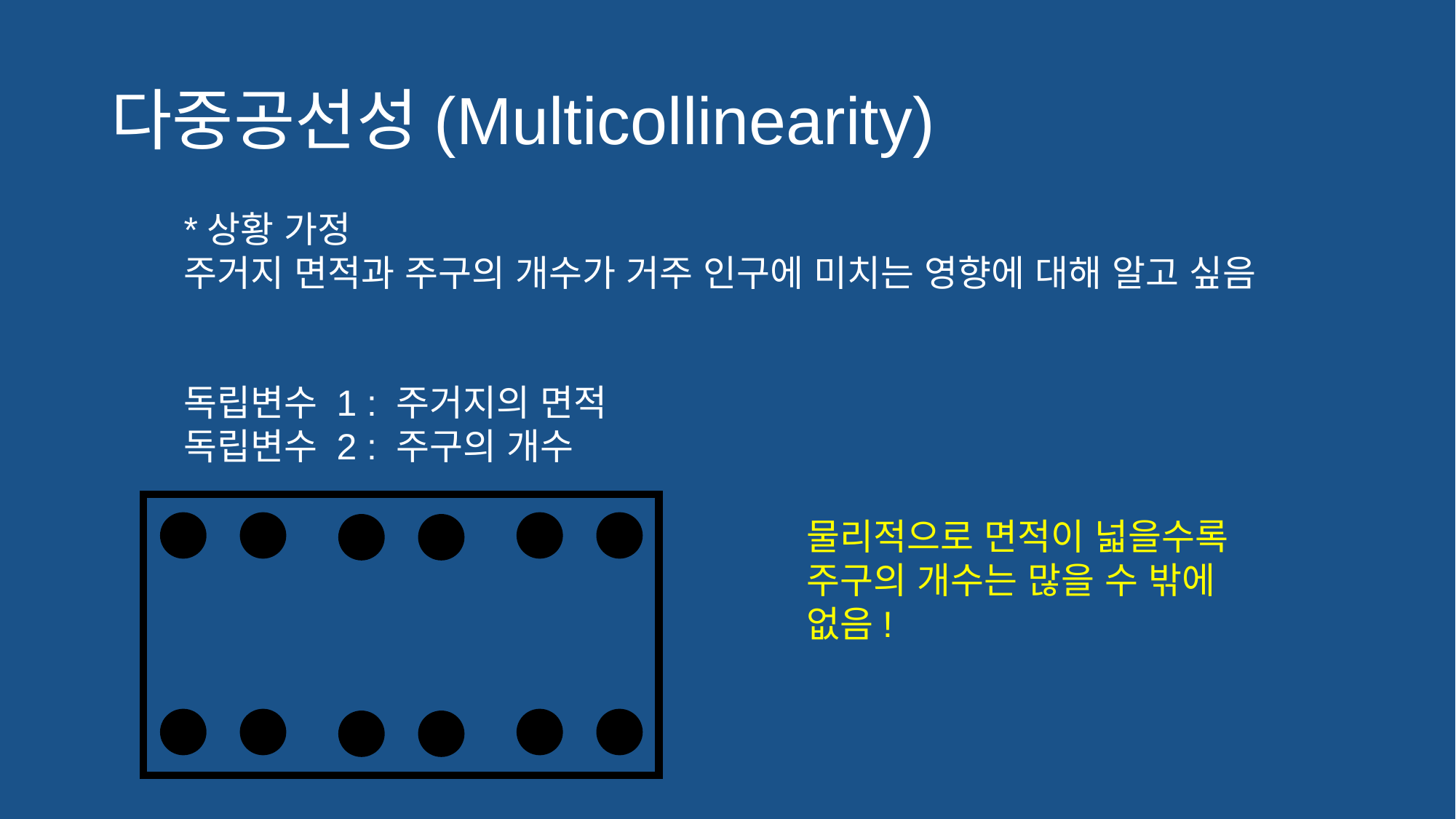

# 다중공선성(Multicollinearity)
*상황 가정
주거지 면적과 주구의 개수가 거주 인구에 미치는 영향에 대해 알고 싶음
독립변수 1 : 주거지의 면적
독립변수 2 : 주구의 개수

물리적으로 면적이 넓을수록 주구의 개수는 많을 수 밖에 없음!